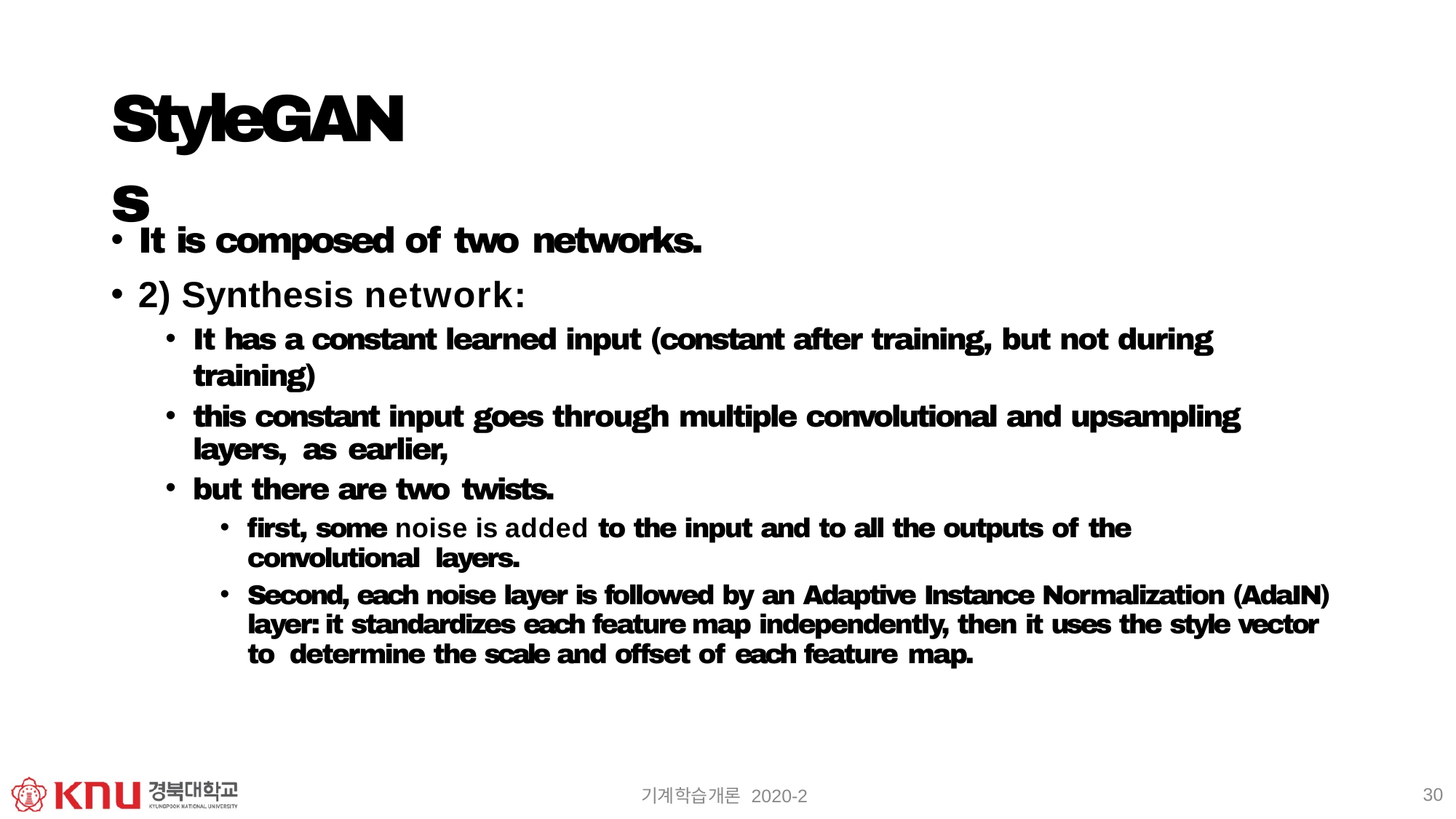

# StyleGANs
It is composed of two networks.
2) Synthesis network:
It has a constant learned input (constant after training, but not during training)
this constant input goes through multiple convolutional and upsampling layers,  as earlier,
but there are two twists.
first, some noise is added to the input and to all the outputs of the convolutional  layers.
Second, each noise layer is followed by an Adaptive Instance Normalization (AdaIN)  layer: it standardizes each feature map independently, then it uses the style vector to  determine the scale and offset of each feature map.
30
기계학습개론 2020-2